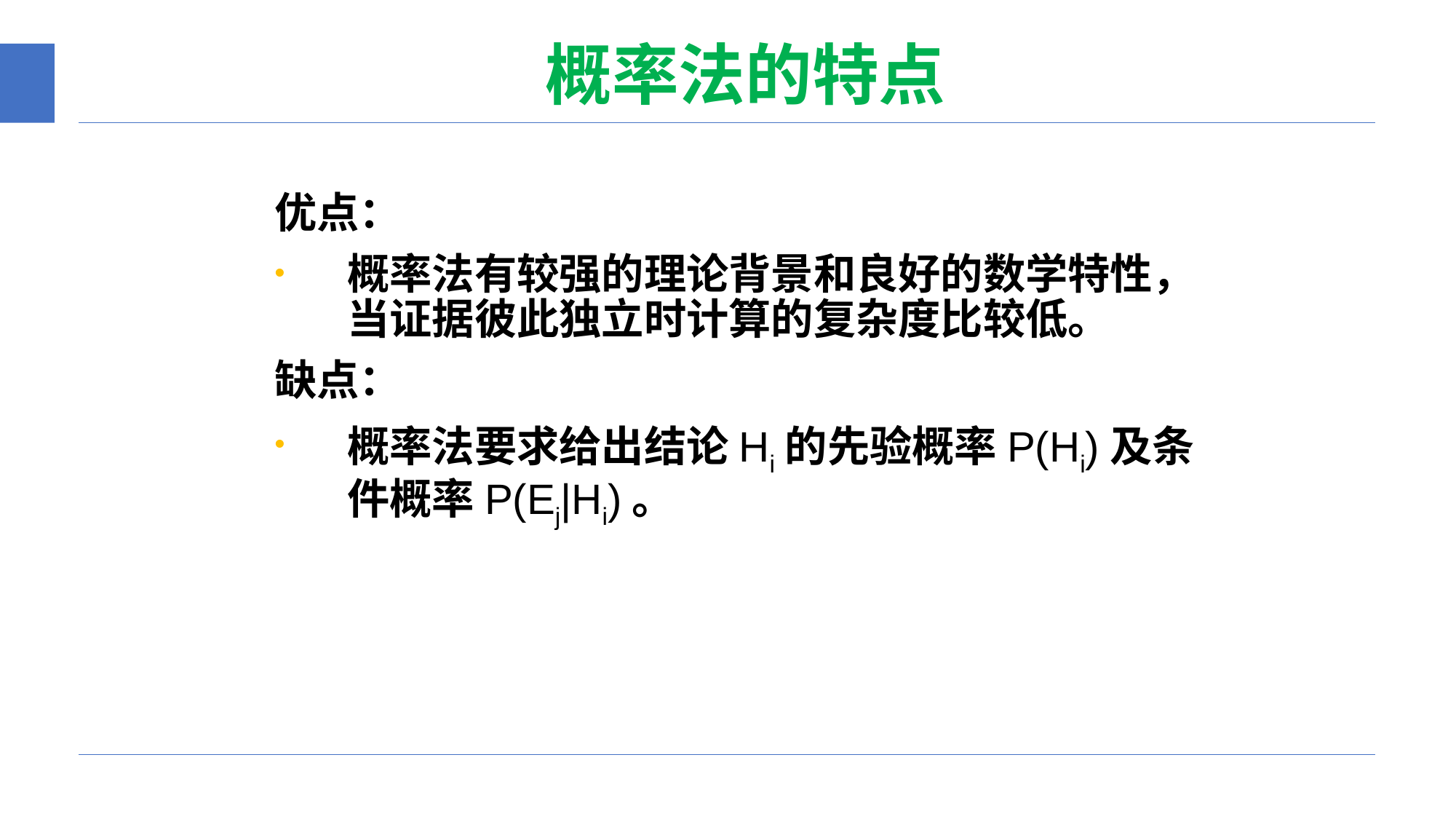

# 概率法的特点
优点：
概率法有较强的理论背景和良好的数学特性，当证据彼此独立时计算的复杂度比较低。
缺点：
概率法要求给出结论Hi的先验概率P(Hi)及条件概率P(Ej|Hi)。